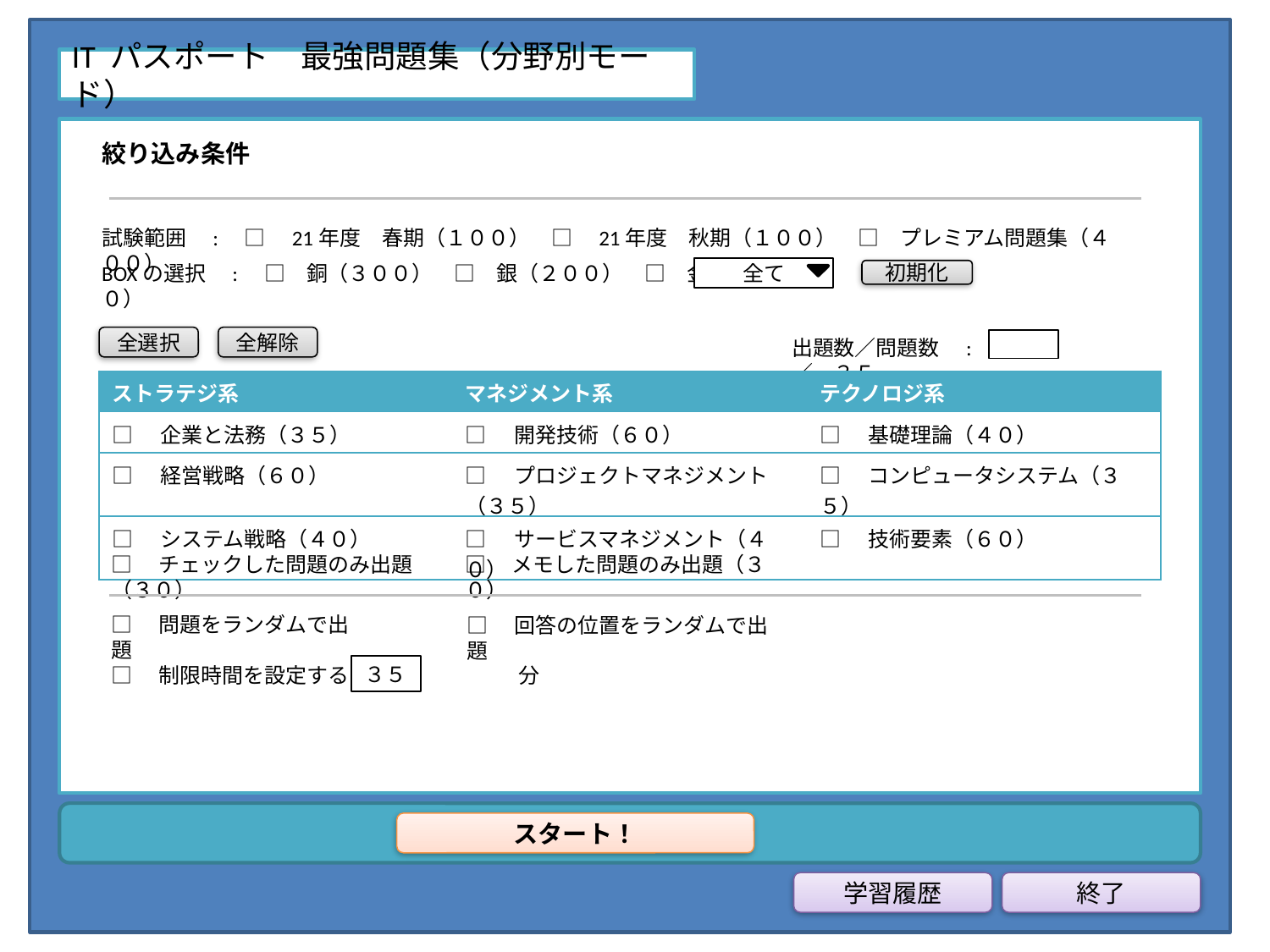

IT パスポート　最強問題集（分野別モード）

絞り込み条件
試験範囲　:　□　21年度　春期（１００）　□　21年度　秋期（１００）　□　プレミアム問題集（４００）
BOXの選択　:　□　銅（３００）　□　銀（２００）　□　金（１００）
全て
初期化

全選択
全解除
出題数／問題数　:　　　　　　　　　／　３５

| ストラテジ系 | マネジメント系 | テクノロジ系 |
| --- | --- | --- |
| □　企業と法務（３５） | □　開発技術（６０） | □　基礎理論（４０） |
| □　経営戦略（６０） | □　プロジェクトマネジメント（３５） | □　コンピュータシステム（３５） |
| □　システム戦略（４０） | □　サービスマネジメント（４０） | □　技術要素（６０） |
□　チェックした問題のみ出題（３０）
□　メモした問題のみ出題（３０）
□　問題をランダムで出題
□　回答の位置をランダムで出題
□　制限時間を設定する　　　　　　　　分
３５

スタート！
学習履歴
終了